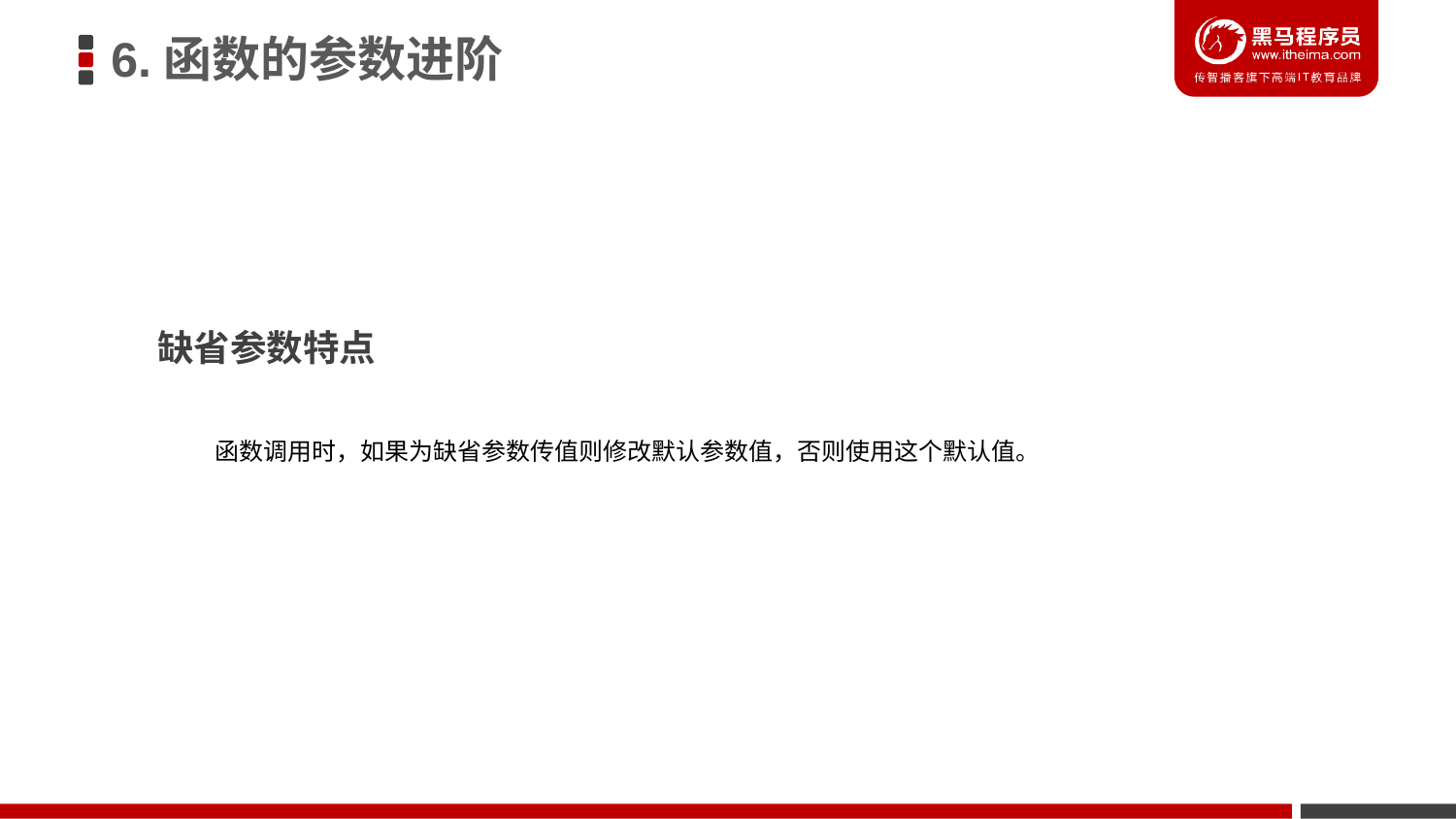

6.函数的参数进阶
缺省参数特点
函数调用时，如果为缺省参数传值则修改默认参数值，否则使用这个默认值。